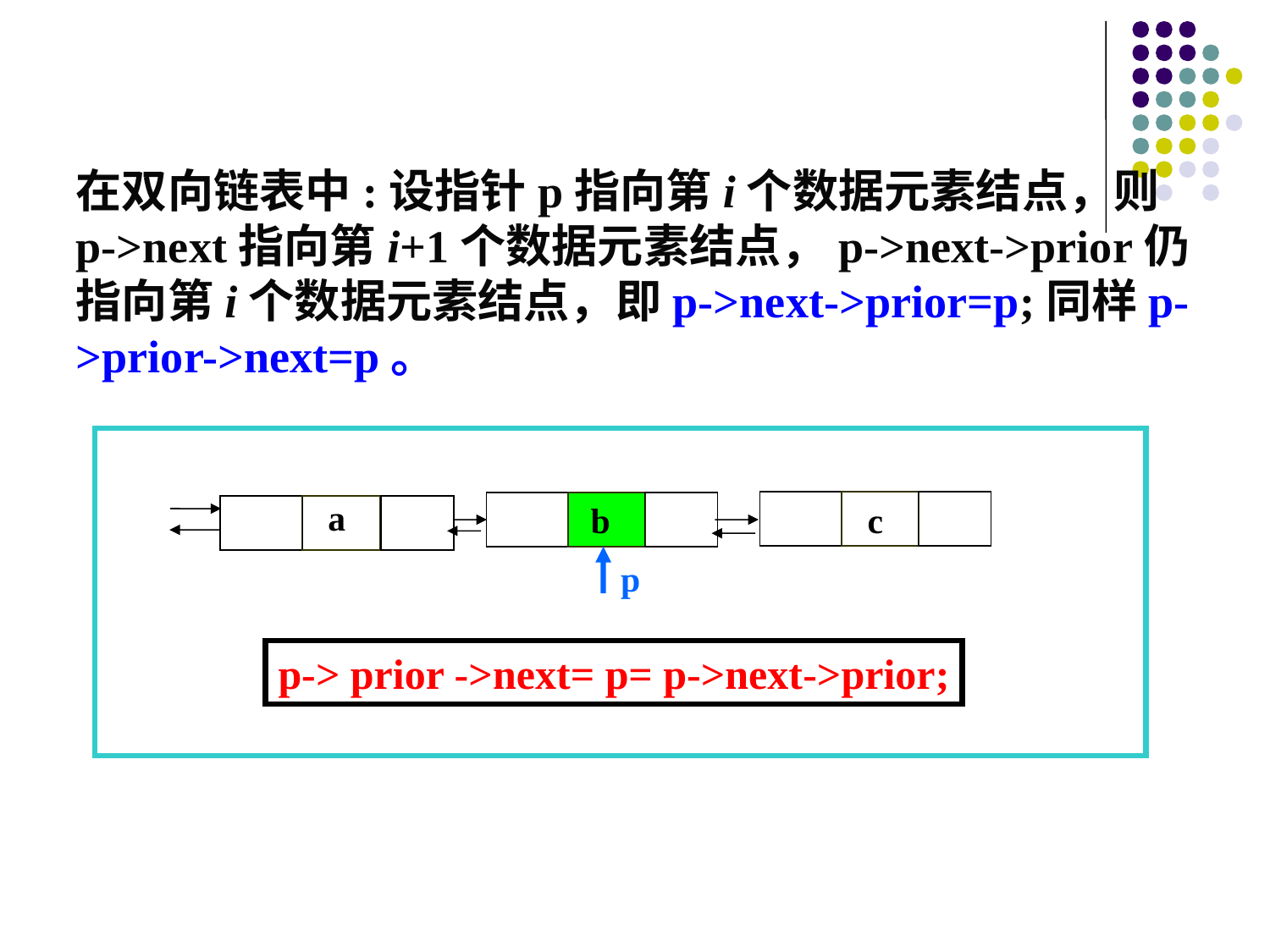

在双向链表中:设指针p指向第i个数据元素结点，则p->next指向第i+1个数据元素结点，p->next->prior仍指向第i个数据元素结点，即p->next->prior=p;同样p->prior->next=p。

a

c

b

p
p-> prior ->next= p= p->next->prior;